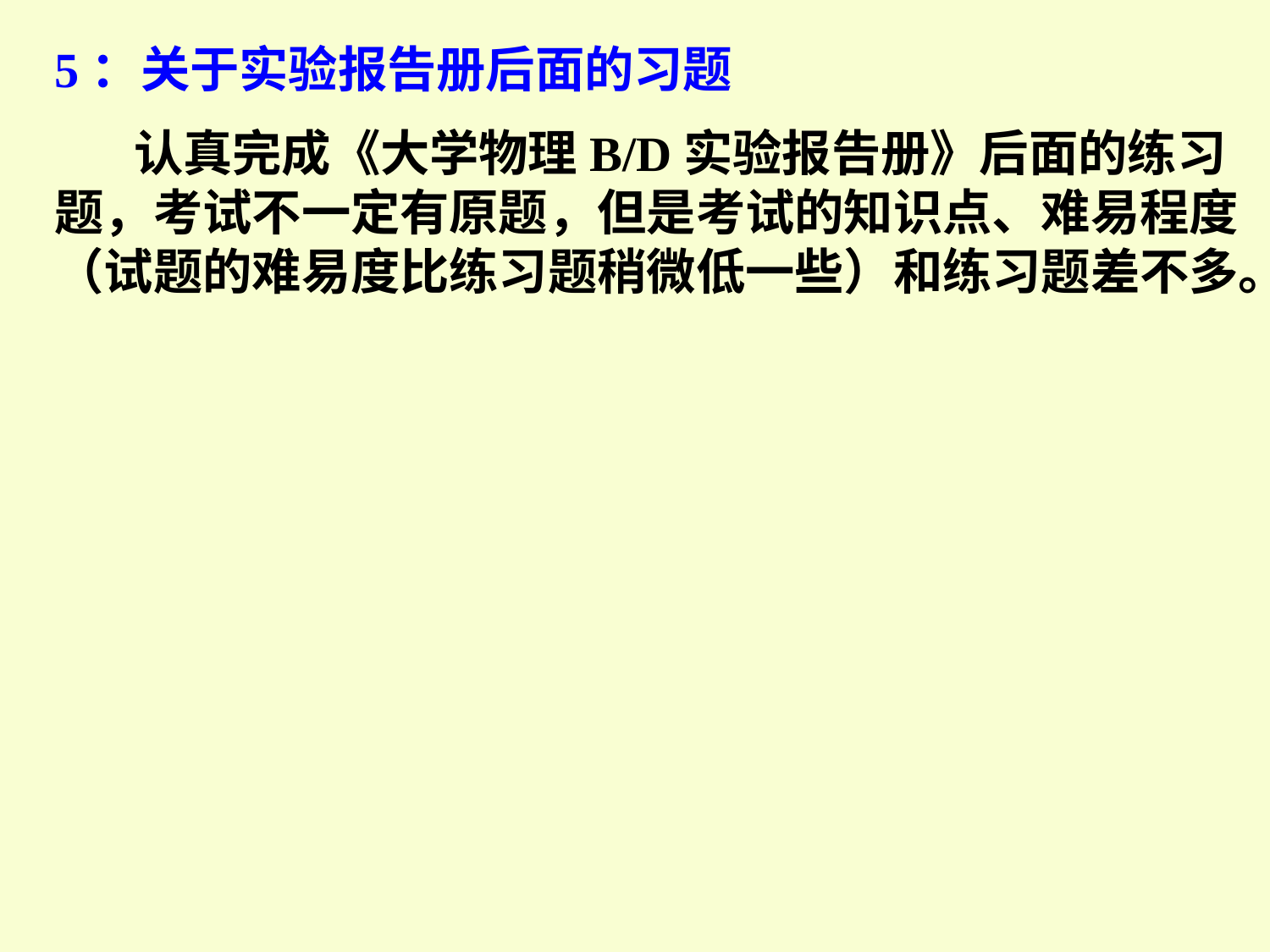

5：关于实验报告册后面的习题
      认真完成《大学物理B/D实验报告册》后面的练习题，考试不一定有原题，但是考试的知识点、难易程度（试题的难易度比练习题稍微低一些）和练习题差不多。